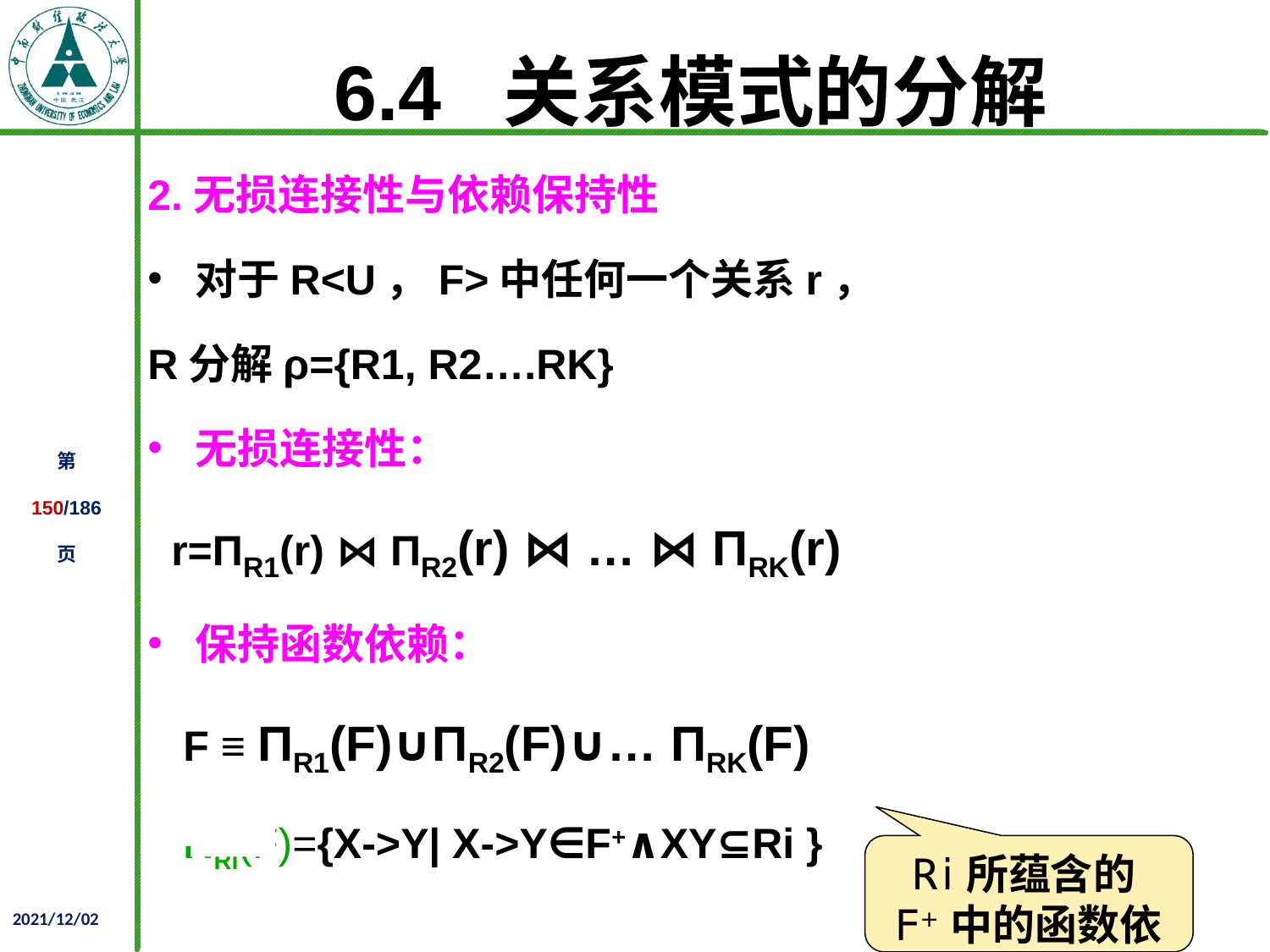

# 6.4  关系模式的分解
2.无损连接性与依赖保持性
对于R<U，F>中任何一个关系r，
R分解ρ={R1, R2….RK}
无损连接性：
  r=ΠR1(r) ⋈ ΠR2(r) ⋈ … ⋈ ΠRK(r)
保持函数依赖：
   F ≡ ΠR1(F)∪ΠR2(F)∪… ΠRK(F)
   ΠRi(F)={X->Y| X->Y∈F+∧XY⊆Ri }

Ri所蕴含的F+中的函数依赖
2021/12/02